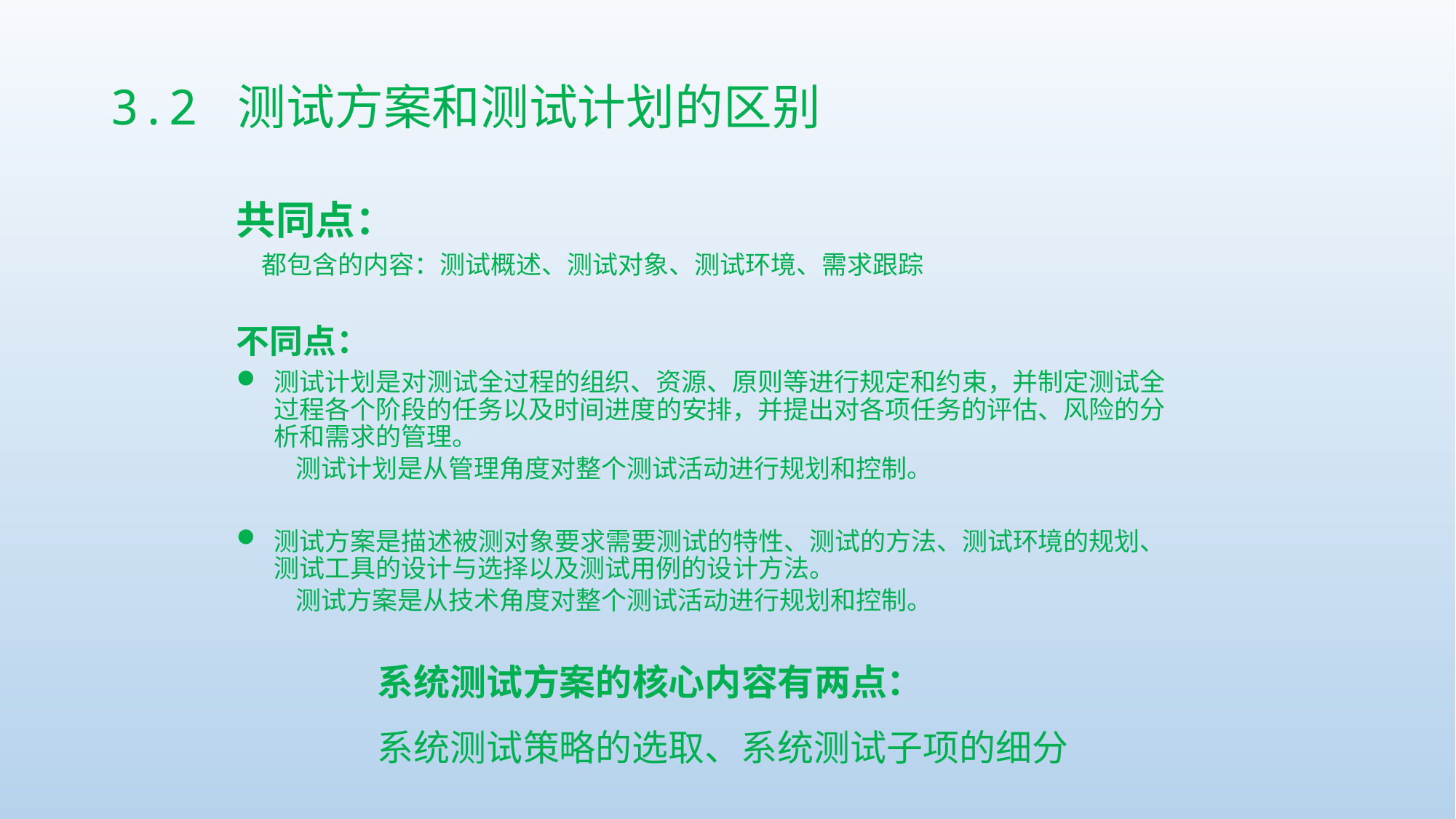

# 3.2 测试方案和测试计划的区别
共同点：
	都包含的内容：测试概述、测试对象、测试环境、需求跟踪

不同点：
测试计划是对测试全过程的组织、资源、原则等进行规定和约束，并制定测试全过程各个阶段的任务以及时间进度的安排，并提出对各项任务的评估、风险的分析和需求的管理。
 测试计划是从管理角度对整个测试活动进行规划和控制。

测试方案是描述被测对象要求需要测试的特性、测试的方法、测试环境的规划、测试工具的设计与选择以及测试用例的设计方法。
 测试方案是从技术角度对整个测试活动进行规划和控制。

系统测试方案的核心内容有两点：
系统测试策略的选取、系统测试子项的细分